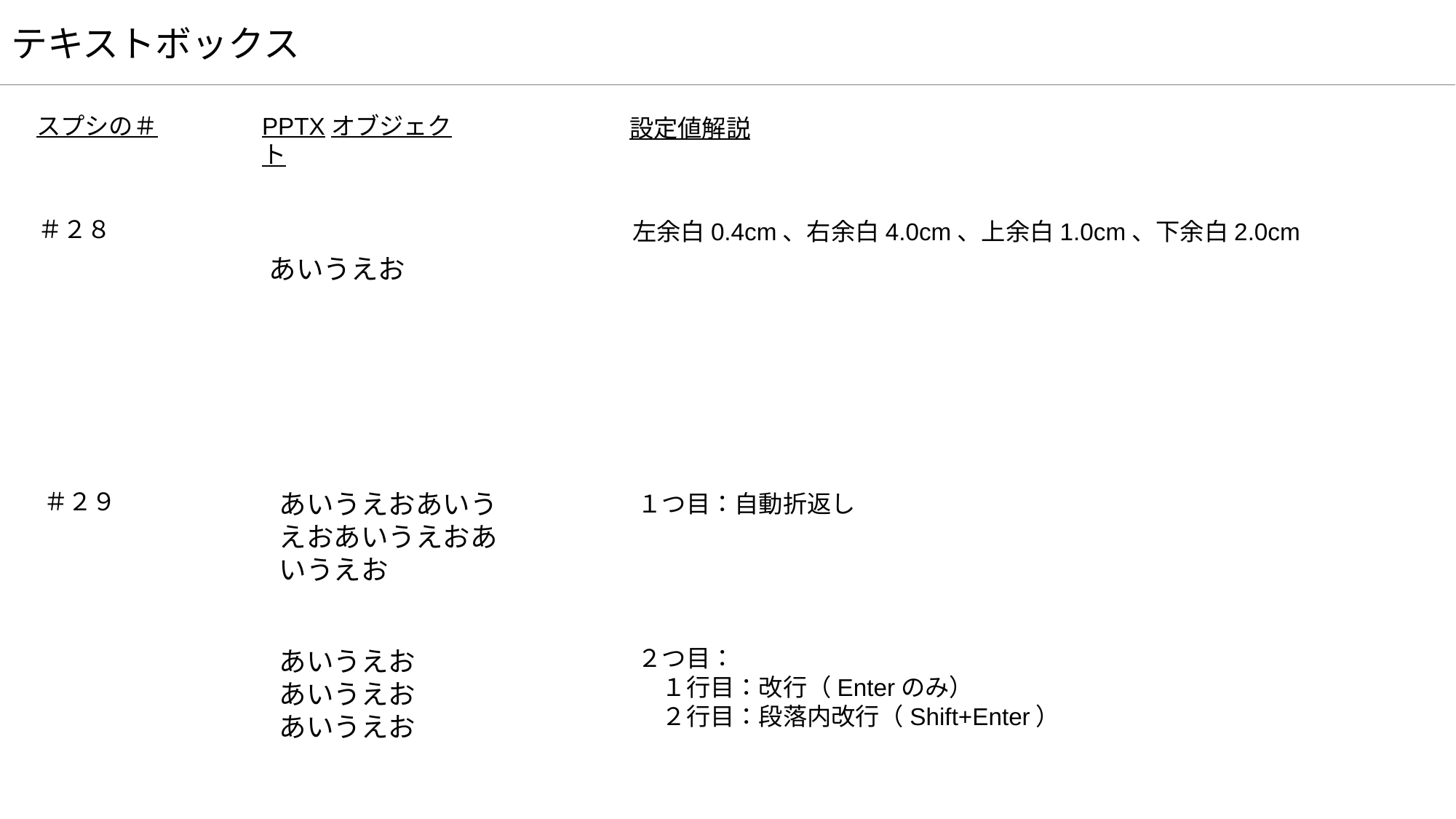

テキストボックス
PPTXオブジェクト
スプシの＃
設定値解説
あいうえお
＃２８
左余白0.4cm、右余白4.0cm、上余白1.0cm、下余白2.0cm
＃２９
あいうえおあいうえおあいうえおあいうえお
１つ目：自動折返し
２つ目：
　１行目：改行（Enterのみ）
　２行目：段落内改行（Shift+Enter）
あいうえお
あいうえお
あいうえお